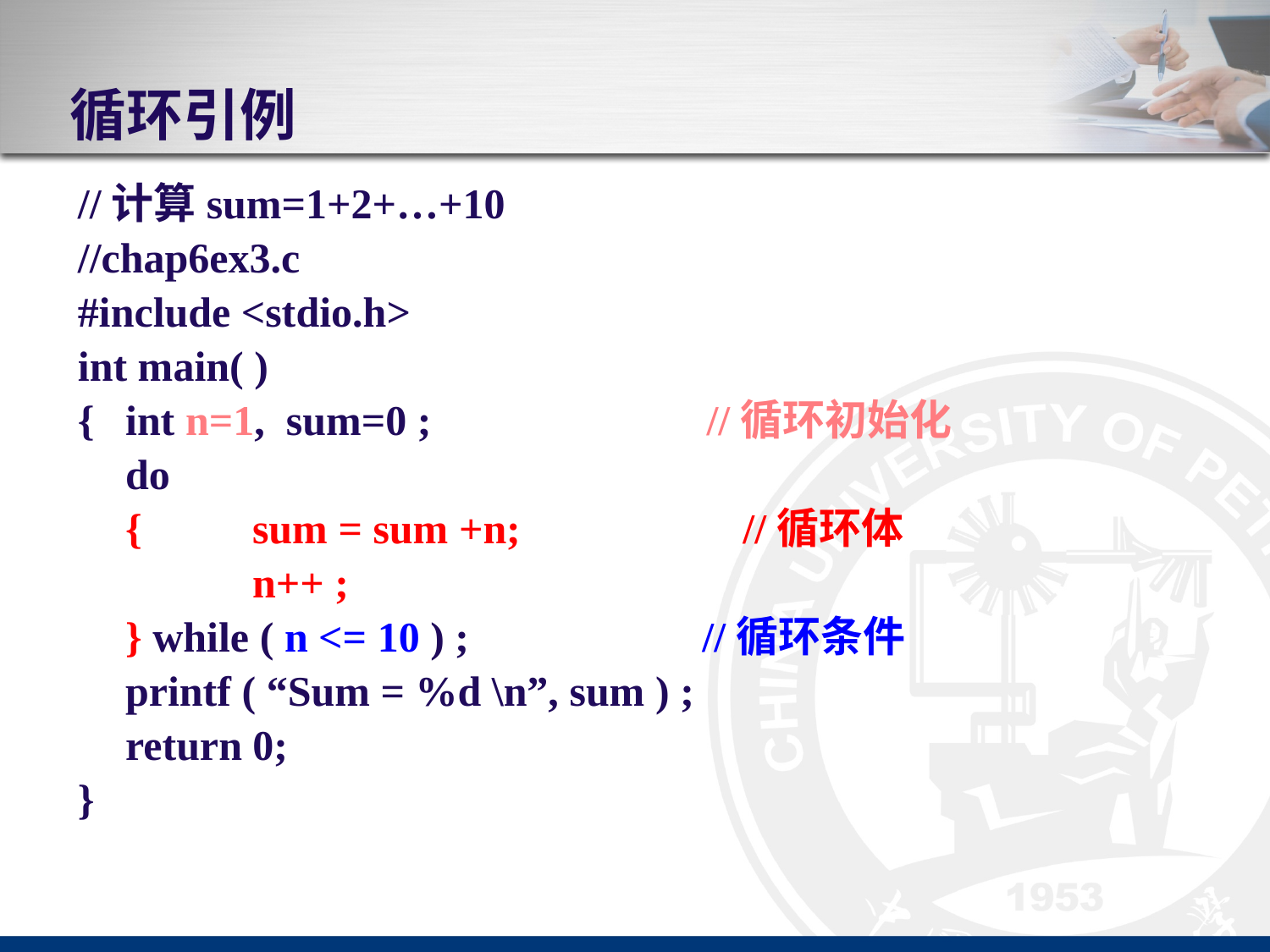

# 循环引例
//计算sum=1+2+…+10
//chap6ex3.c
#include <stdio.h>
int main( )
{	int n=1,  sum=0 ;                          //循环初始化
	do
	{	sum = sum +n;                     //循环体
		n++ ;
	} while ( n <= 10 ) ;                      //循环条件
	printf ( “Sum = %d \n”, sum ) ;
	return 0;
}